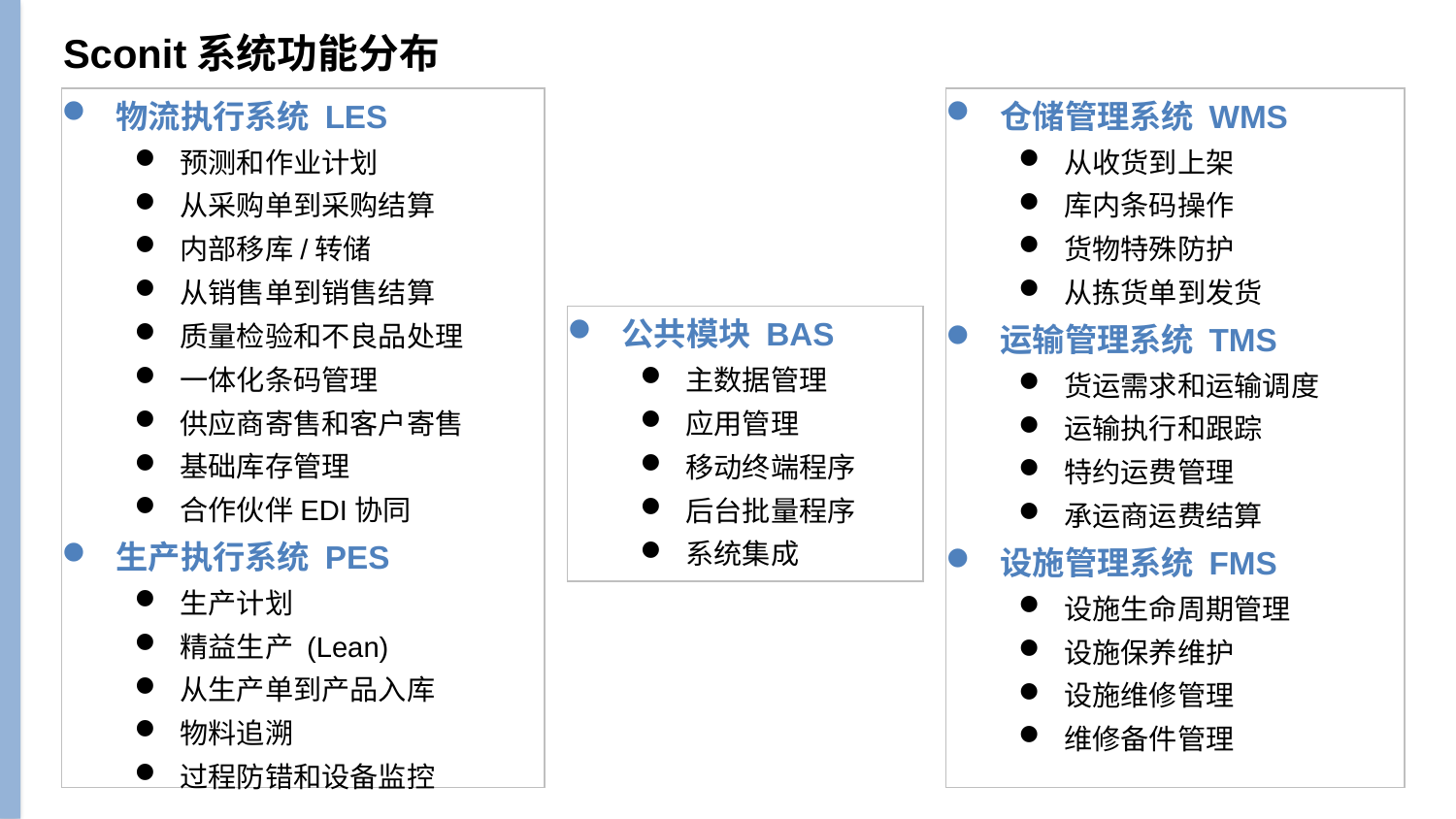

# Sconit系统功能分布
物流执行系统 LES
预测和作业计划
从采购单到采购结算
内部移库/转储
从销售单到销售结算
质量检验和不良品处理
一体化条码管理
供应商寄售和客户寄售
基础库存管理
合作伙伴EDI协同
生产执行系统 PES
生产计划
精益生产 (Lean)
从生产单到产品入库
物料追溯
过程防错和设备监控

仓储管理系统 WMS
从收货到上架
库内条码操作
货物特殊防护
从拣货单到发货
运输管理系统 TMS
货运需求和运输调度
运输执行和跟踪
特约运费管理
承运商运费结算
设施管理系统 FMS
设施生命周期管理
设施保养维护
设施维修管理
维修备件管理
公共模块 BAS
主数据管理
应用管理
移动终端程序
后台批量程序
系统集成